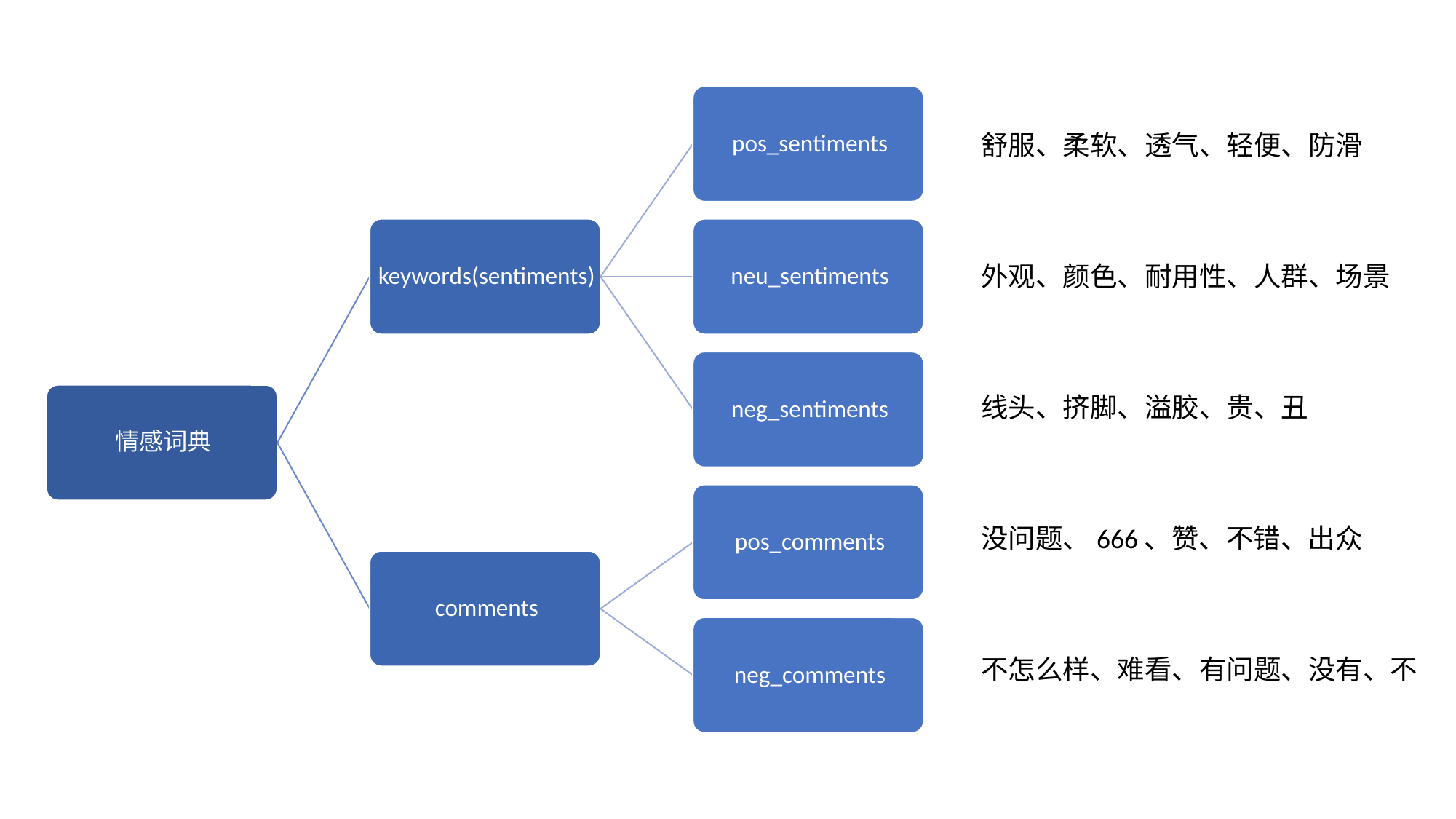

情感词典

keywords(sentiments)

pos_sentiments

neu_sentiments

neg_sentiments

comments

pos_comments

neg_comments
舒服、柔软、透气、轻便、防滑

外观、颜色、耐用性、人群、场景

线头、挤脚、溢胶、贵、丑

没问题、666、赞、不错、出众

不怎么样、难看、有问题、没有、不